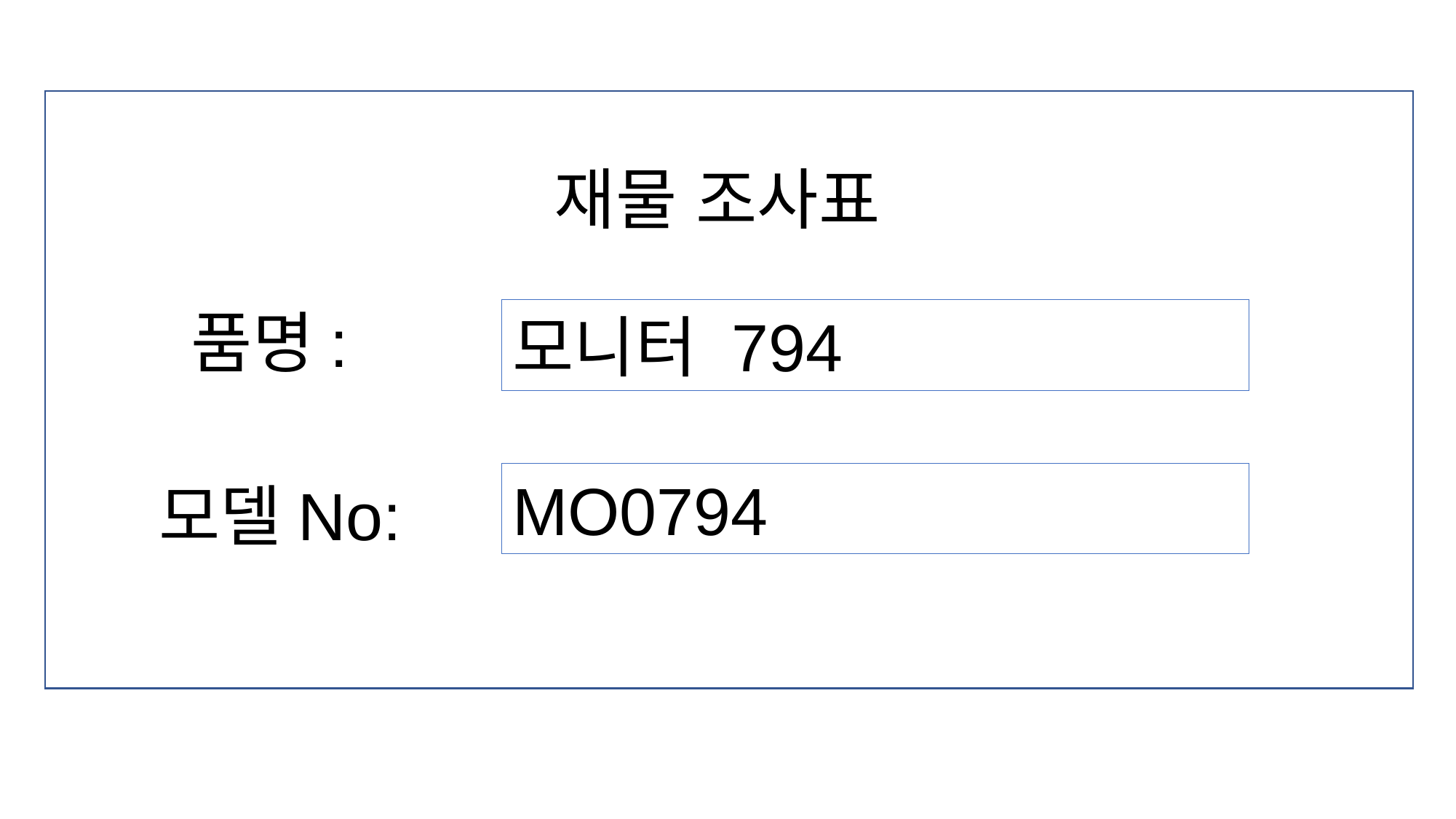

재물 조사표
품명:
모니터 794
MO0794
모델No: